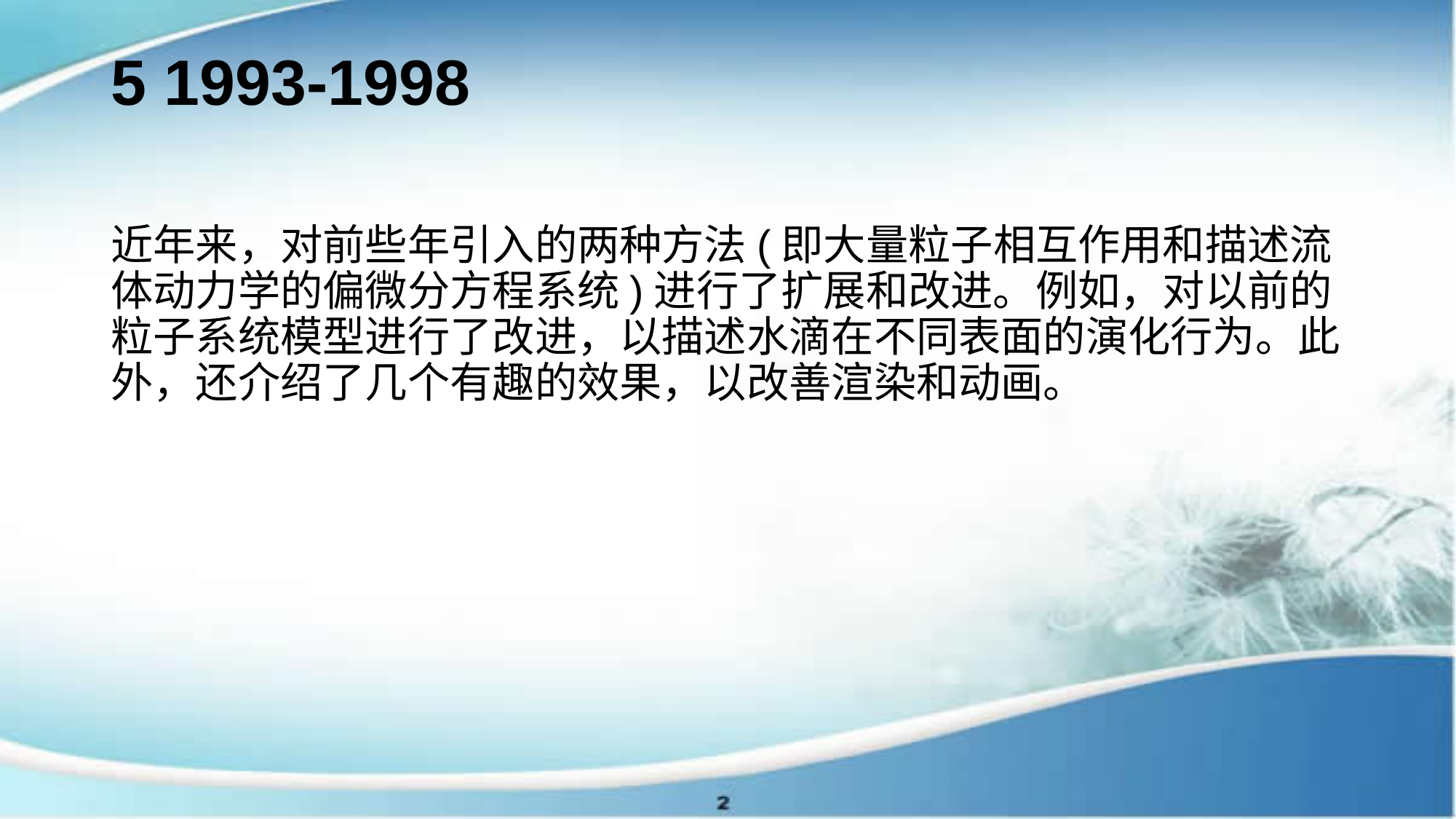

# 5 1993-1998
近年来，对前些年引入的两种方法(即大量粒子相互作用和描述流体动力学的偏微分方程系统)进行了扩展和改进。例如，对以前的粒子系统模型进行了改进，以描述水滴在不同表面的演化行为。此外，还介绍了几个有趣的效果，以改善渲染和动画。